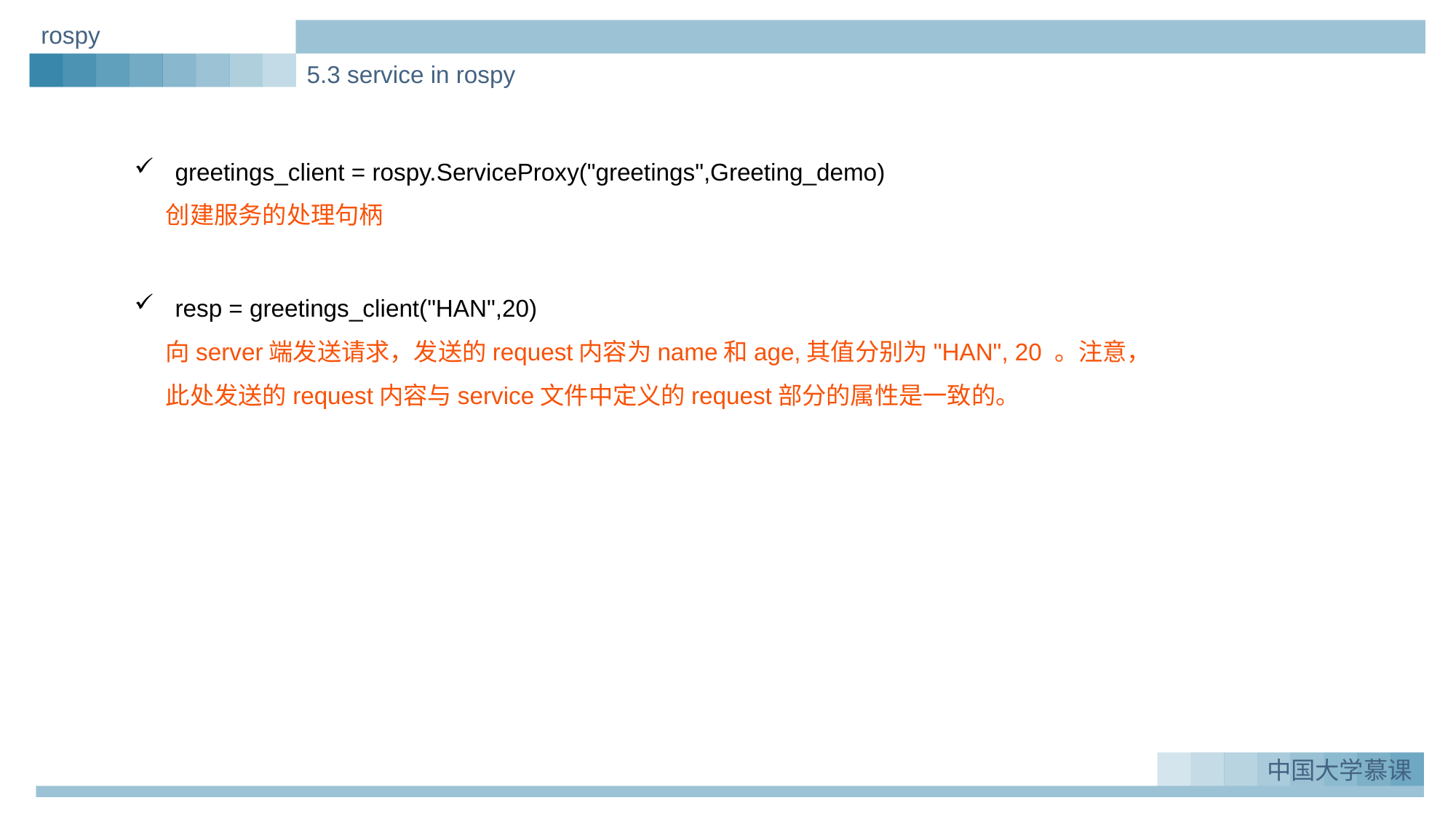

rospy
5.3 service in rospy

greetings_client = rospy.ServiceProxy("greetings",Greeting_demo)
创建服务的处理句柄

resp = greetings_client("HAN",20)
向server端发送请求，发送的request内容为name和age,其值分别为"HAN", 20 。注意，此处发送的request内容与service文件中定义的request部分的属性是一致的。
实例一：Greeting_demo
1.
中国大学慕课